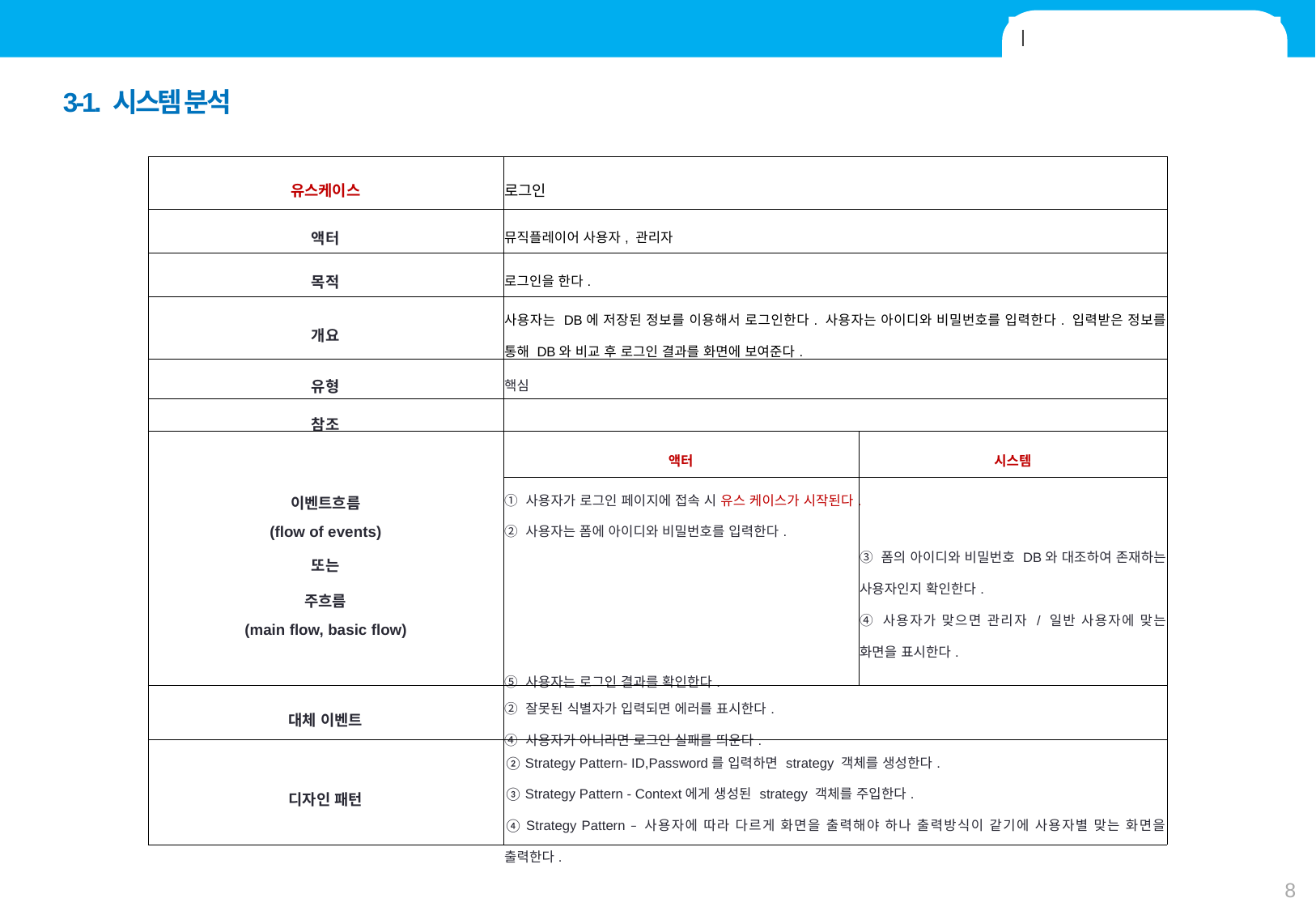

Ⅲ. 전략패턴 : 로그인

3-1. 시스템 분석
| 유스케이스 | 로그인 |  |
| --- | --- | --- |
| 액터 | 뮤직플레이어 사용자, 관리자 |  |
| 목적 | 로그인을 한다. |  |
| 개요 | 사용자는 DB에 저장된 정보를 이용해서 로그인한다. 사용자는 아이디와 비밀번호를 입력한다. 입력받은 정보를 통해 DB와 비교 후 로그인 결과를 화면에 보여준다. |  |
| 유형 | 핵심 |  |
| 참조 |  |  |
| 이벤트흐름 (flow of events) 또는 주흐름 (main flow, basic flow) | 액터 | 시스템 |
|  | ① 사용자가 로그인 페이지에 접속 시 유스 케이스가 시작된다. ② 사용자는 폼에 아이디와 비밀번호를 입력한다. ⑤ 사용자는 로그인 결과를 확인한다. | ③ 폼의 아이디와 비밀번호 DB와 대조하여 존재하는 사용자인지 확인한다. ④ 사용자가 맞으면 관리자 / 일반 사용자에 맞는 화면을 표시한다. |
| 대체 이벤트 | ② 잘못된 식별자가 입력되면 에러를 표시한다. ④ 사용자가 아니라면 로그인 실패를 띄운다. |  |
| 디자인 패턴 | ② Strategy Pattern- ID,Password를 입력하면 strategy 객체를 생성한다. ③ Strategy Pattern - Context에게 생성된 strategy 객체를 주입한다. ④ Strategy Pattern – 사용자에 따라 다르게 화면을 출력해야 하나 출력방식이 같기에 사용자별 맞는 화면을 출력한다. |  |
8